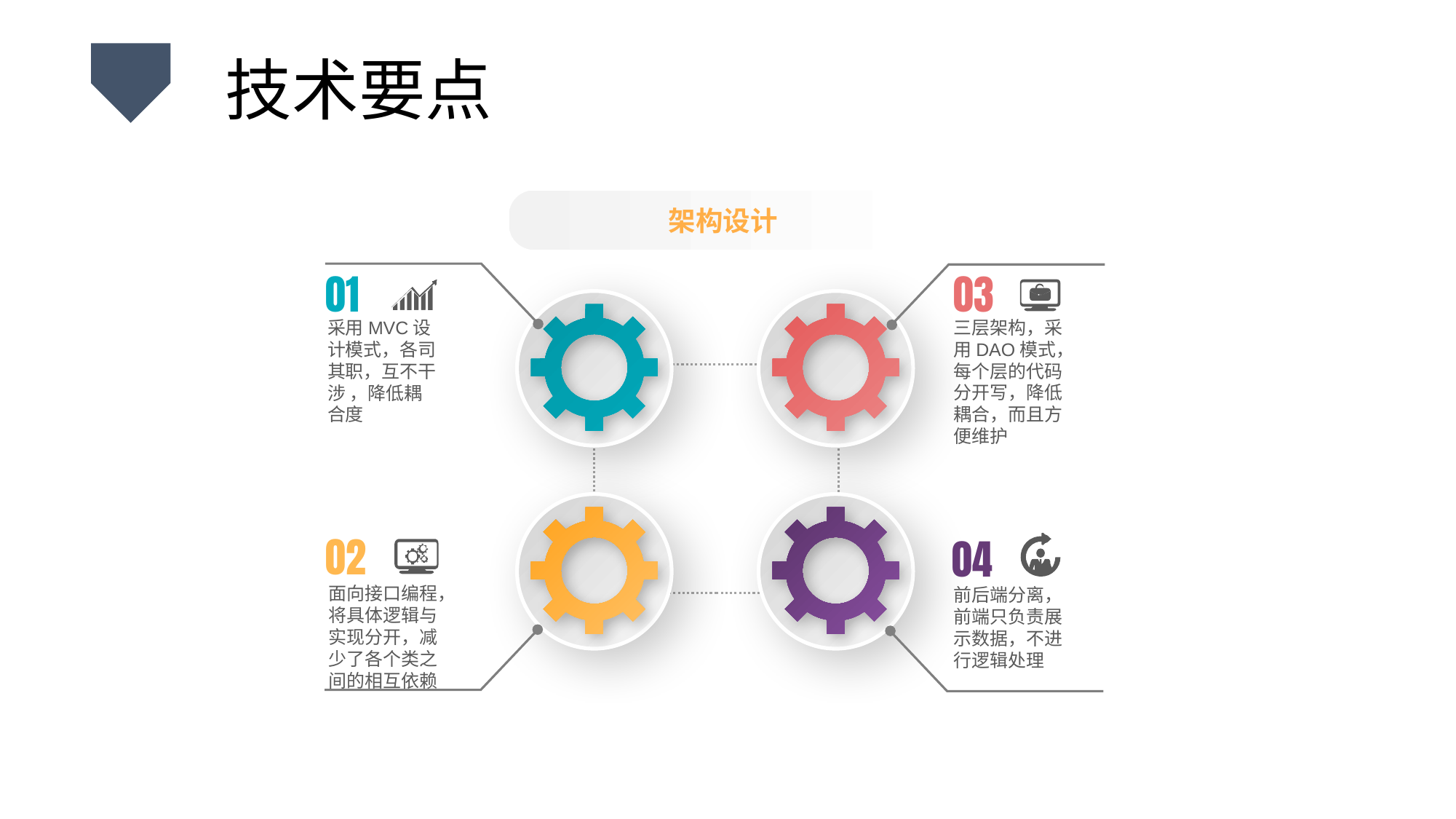

# 技术要点
架构设计

01
03

采用MVC设计模式，各司其职，互不干涉 ，降低耦合度
三层架构，采用DAO模式，每个层的代码分开写，降低耦合，而且方便维护

02
04

面向接口编程，将具体逻辑与实现分开，减少了各个类之间的相互依赖
前后端分离，前端只负责展示数据，不进行逻辑处理